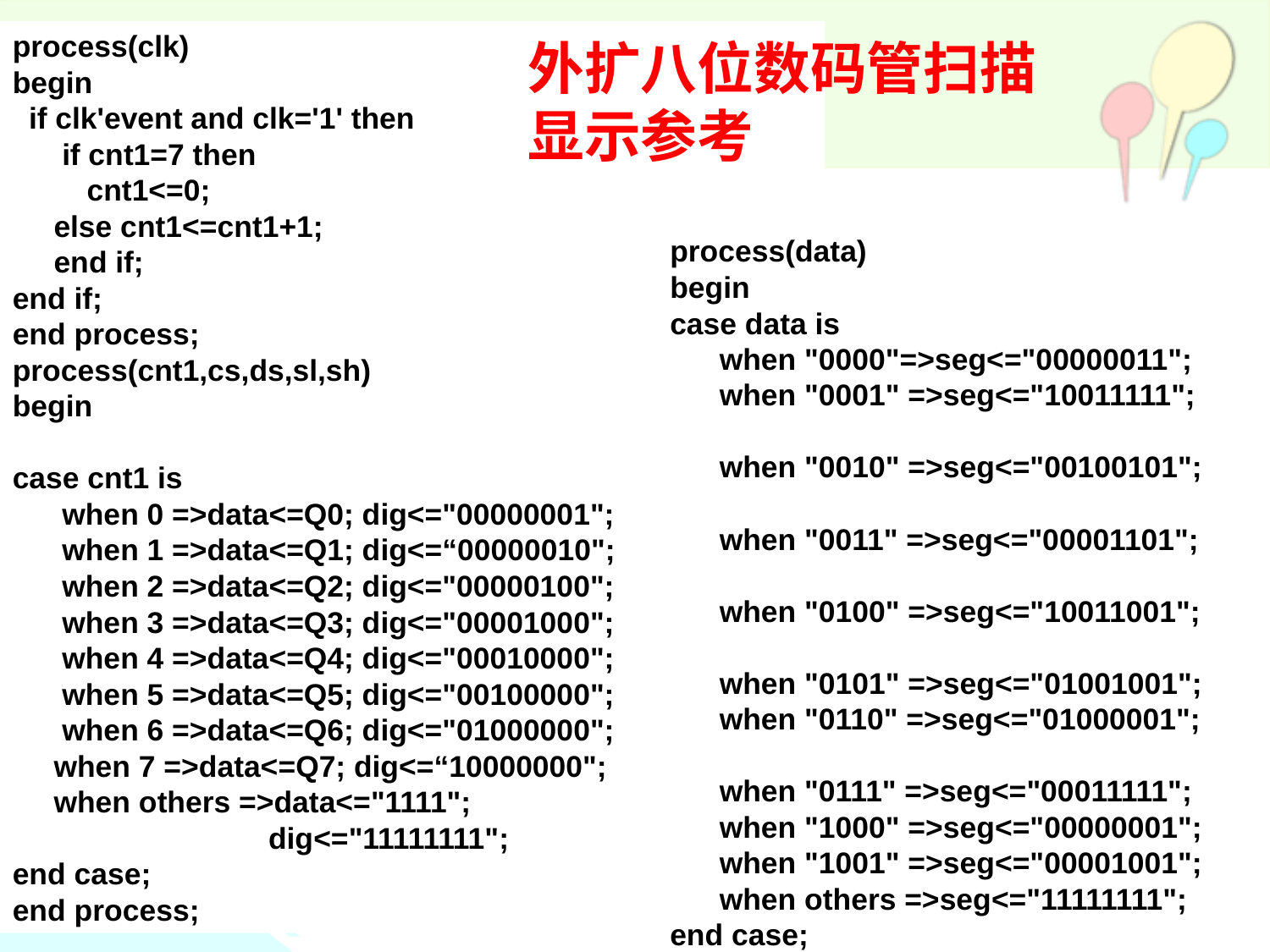

process(clk)
begin
  if clk'event and clk='1' then
      if cnt1=7 then
         cnt1<=0;
     else cnt1<=cnt1+1;
     end if;
end if;
end process;
process(cnt1,cs,ds,sl,sh)
begin

case cnt1 is
      when 0 =>data<=Q0; dig<="00000001";
      when 1 =>data<=Q1; dig<=“00000010";
      when 2 =>data<=Q2; dig<="00000100";
      when 3 =>data<=Q3; dig<="00001000";
      when 4 =>data<=Q4; dig<="00010000";
      when 5 =>data<=Q5; dig<="00100000";
      when 6 =>data<=Q6; dig<="01000000";
     when 7 =>data<=Q7; dig<=“10000000";
     when others =>data<="1111";
                               dig<="11111111";
end case;
end process;
外扩八位数码管扫描显示参考
process(data)
begin
case data is
      when "0000"=>seg<="00000011";
      when "0001" =>seg<="10011111";
      when "0010" =>seg<="00100101";
      when "0011" =>seg<="00001101";
      when "0100" =>seg<="10011001";
      when "0101" =>seg<="01001001";
      when "0110" =>seg<="01000001";
      when "0111" =>seg<="00011111";
      when "1000" =>seg<="00000001";
      when "1001" =>seg<="00001001";
      when others =>seg<="11111111";
end case;
end process;